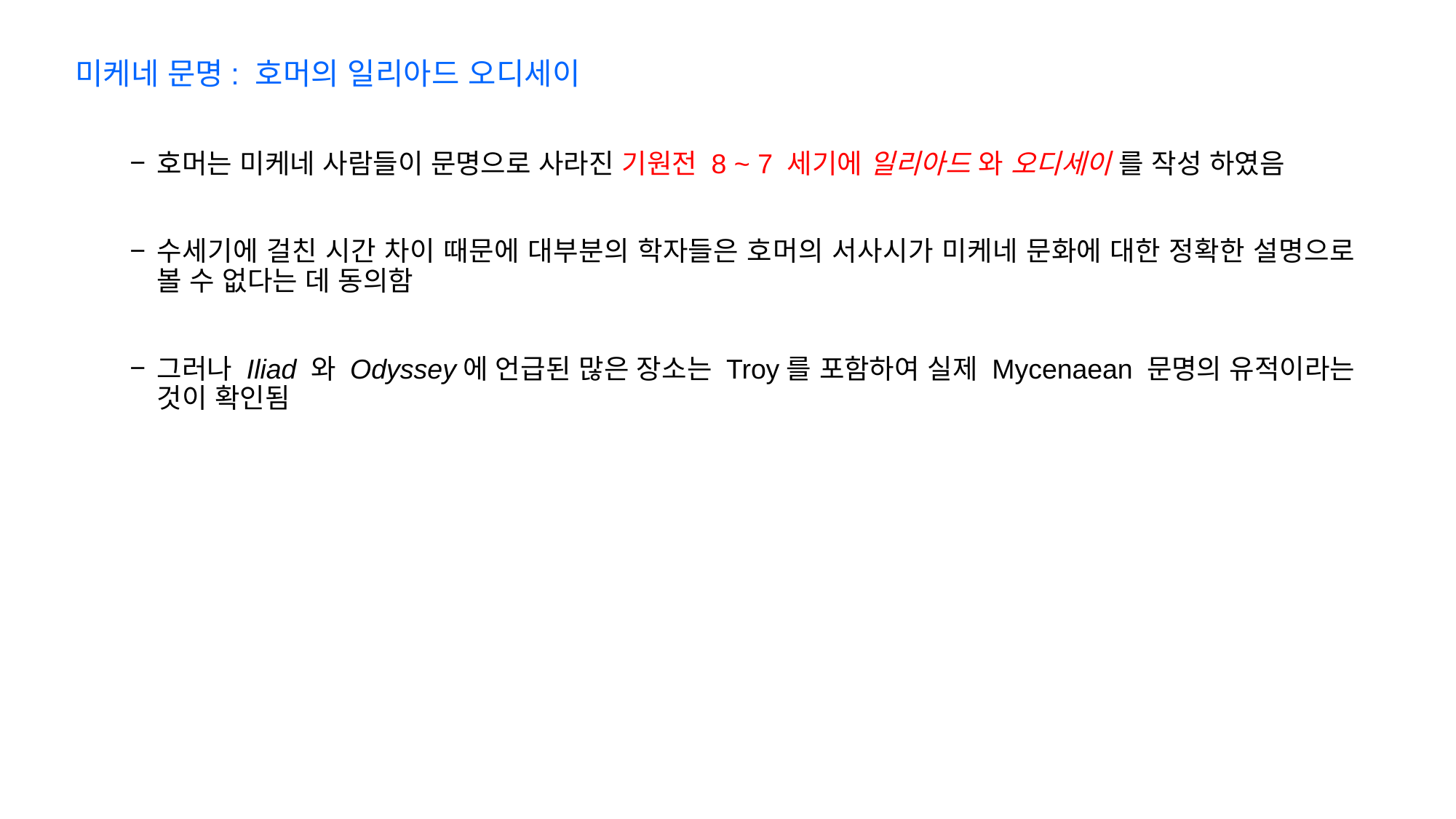

미케네 문명: 호머의 일리아드 오디세이

호머는 미케네 사람들이 문명으로 사라진 기원전 8 ~ 7 세기에 일리아드 와 오디세이 를 작성 하였음

수세기에 걸친 시간 차이 때문에 대부분의 학자들은 호머의 서사시가 미케네 문화에 대한 정확한 설명으로 볼 수 없다는 데 동의함

그러나 Iliad 와 Odyssey에 언급된 많은 장소는 Troy를 포함하여 실제 Mycenaean 문명의 유적이라는 것이 확인됨